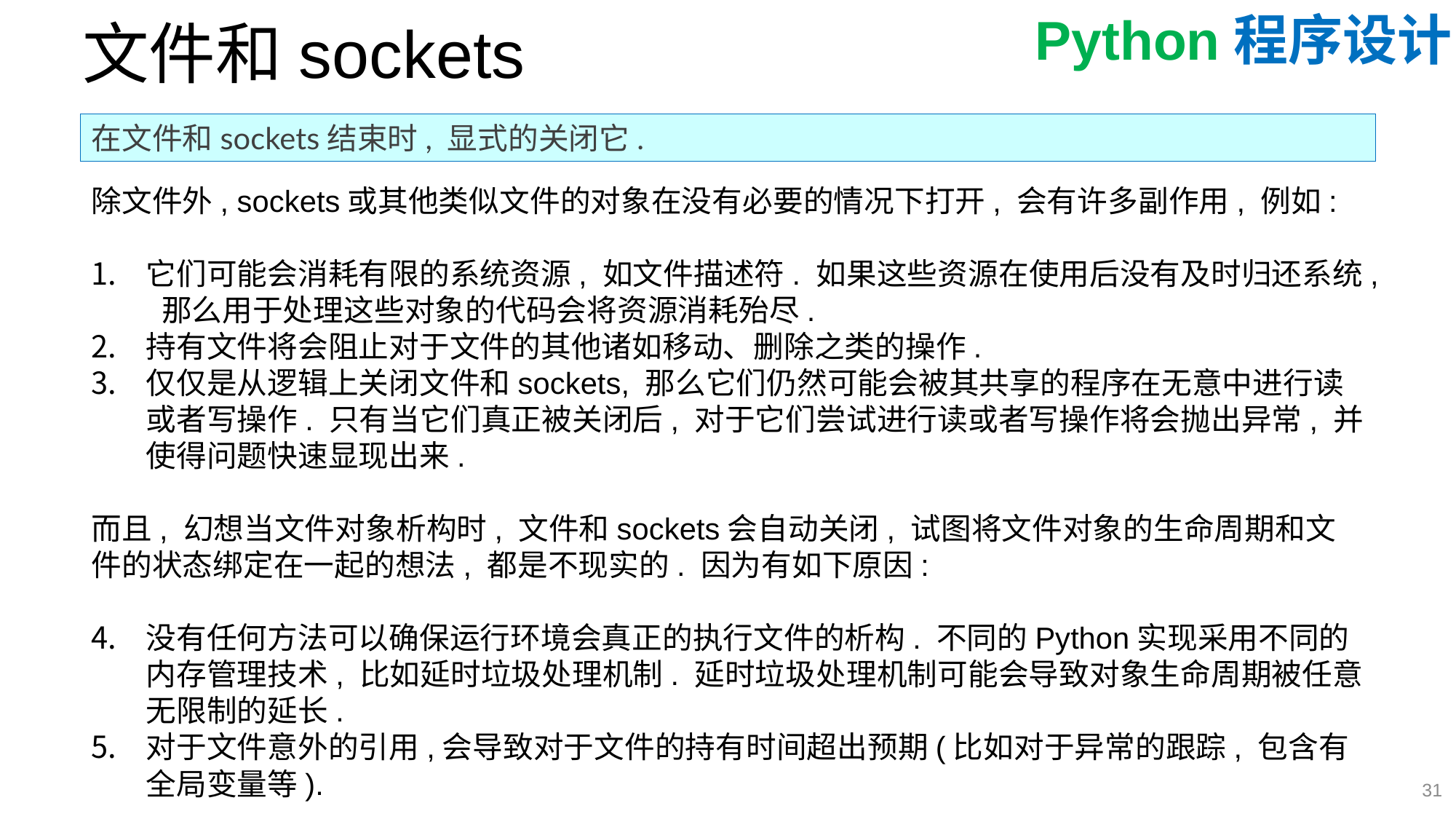

# 文件和sockets
在文件和sockets结束时, 显式的关闭它.
除文件外, sockets或其他类似文件的对象在没有必要的情况下打开, 会有许多副作用, 例如:

它们可能会消耗有限的系统资源, 如文件描述符. 如果这些资源在使用后没有及时归还系统, 那么用于处理这些对象的代码会将资源消耗殆尽.
持有文件将会阻止对于文件的其他诸如移动、删除之类的操作.
仅仅是从逻辑上关闭文件和sockets, 那么它们仍然可能会被其共享的程序在无意中进行读或者写操作. 只有当它们真正被关闭后, 对于它们尝试进行读或者写操作将会抛出异常, 并使得问题快速显现出来.

而且, 幻想当文件对象析构时, 文件和sockets会自动关闭, 试图将文件对象的生命周期和文件的状态绑定在一起的想法, 都是不现实的. 因为有如下原因:

没有任何方法可以确保运行环境会真正的执行文件的析构. 不同的Python实现采用不同的内存管理技术, 比如延时垃圾处理机制. 延时垃圾处理机制可能会导致对象生命周期被任意无限制的延长.
对于文件意外的引用,会导致对于文件的持有时间超出预期(比如对于异常的跟踪, 包含有全局变量等).
31